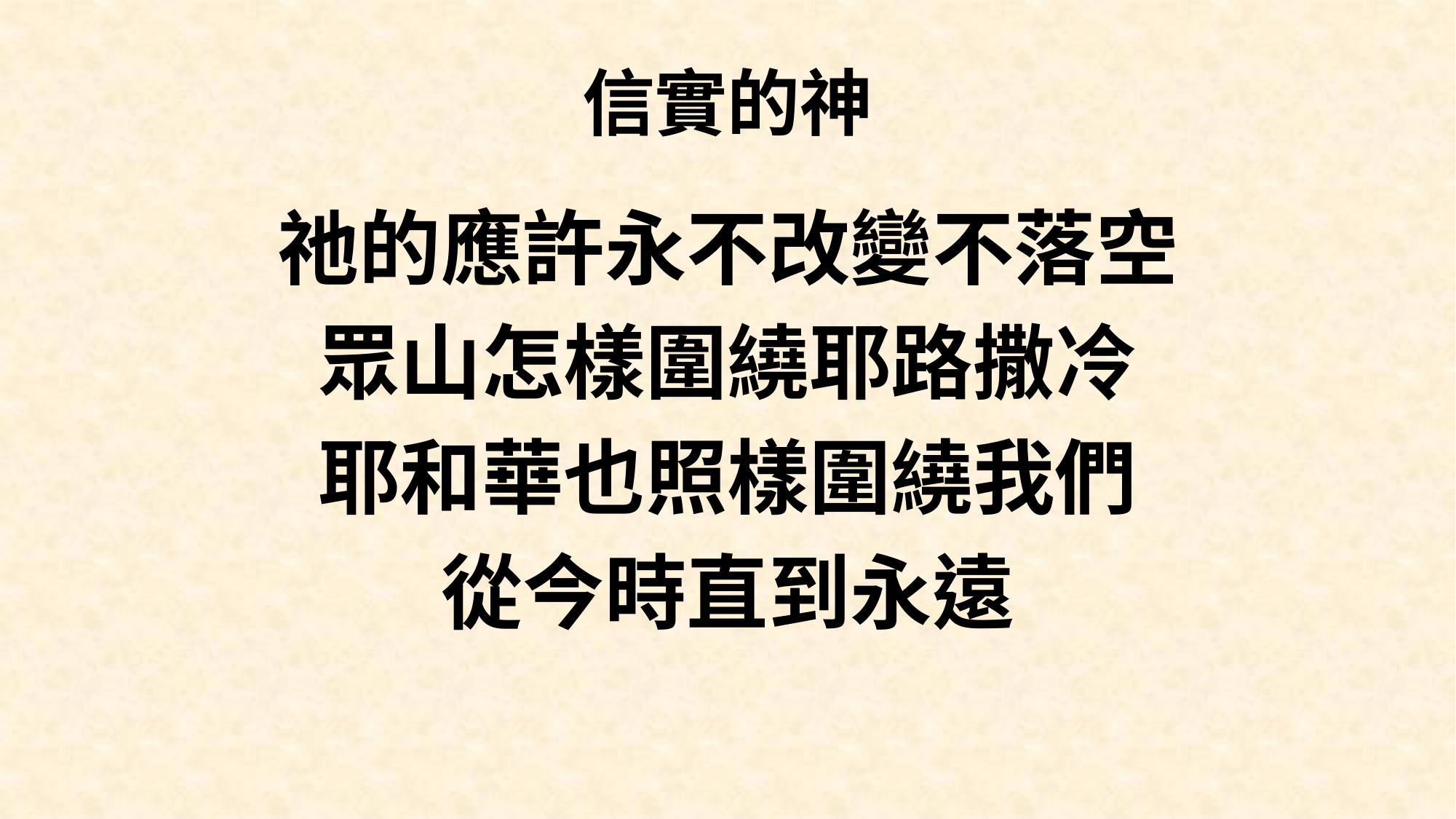

# 信實的神
祂的應許永不改變不落空
眾山怎樣圍繞耶路撒冷
耶和華也照樣圍繞我們
從今時直到永遠